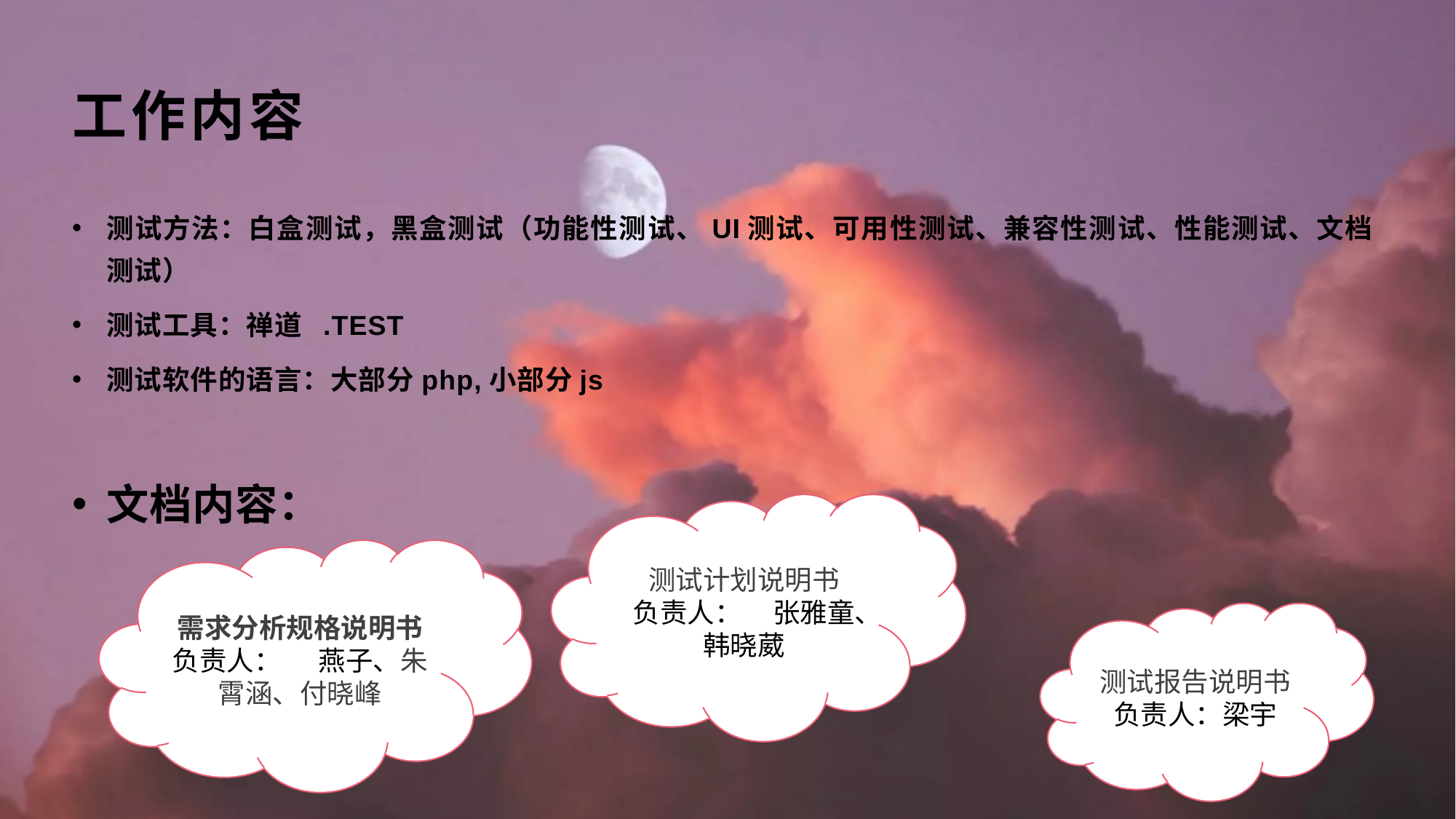

工作内容
测试方法：白盒测试，黑盒测试（功能性测试、UI测试、可用性测试、兼容性测试、性能测试、文档测试）
测试工具：禅道  .TEST
测试软件的语言：大部分php,小部分js

文档内容：

测试计划说明书
负责人：     张雅童、韩晓葳
需求分析规格说明书
负责人：      燕子、朱霄涵、付晓峰
测试报告说明书
负责人：梁宇